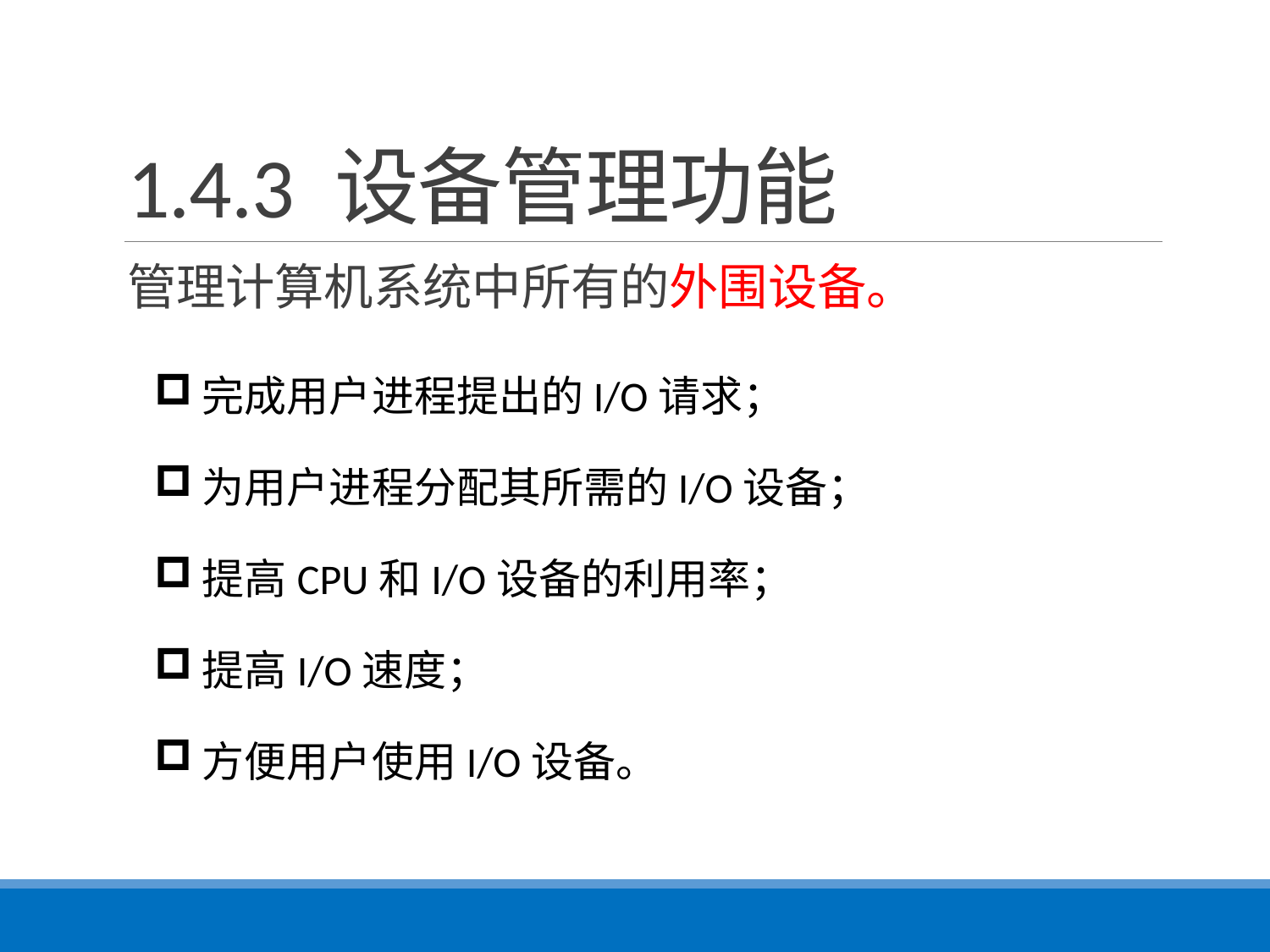

# 1.4.3 设备管理功能
管理计算机系统中所有的外围设备。
完成用户进程提出的I/O请求；
为用户进程分配其所需的I/O设备；
提高CPU和I/O设备的利用率；
提高I/O速度；
方便用户使用I/O设备。